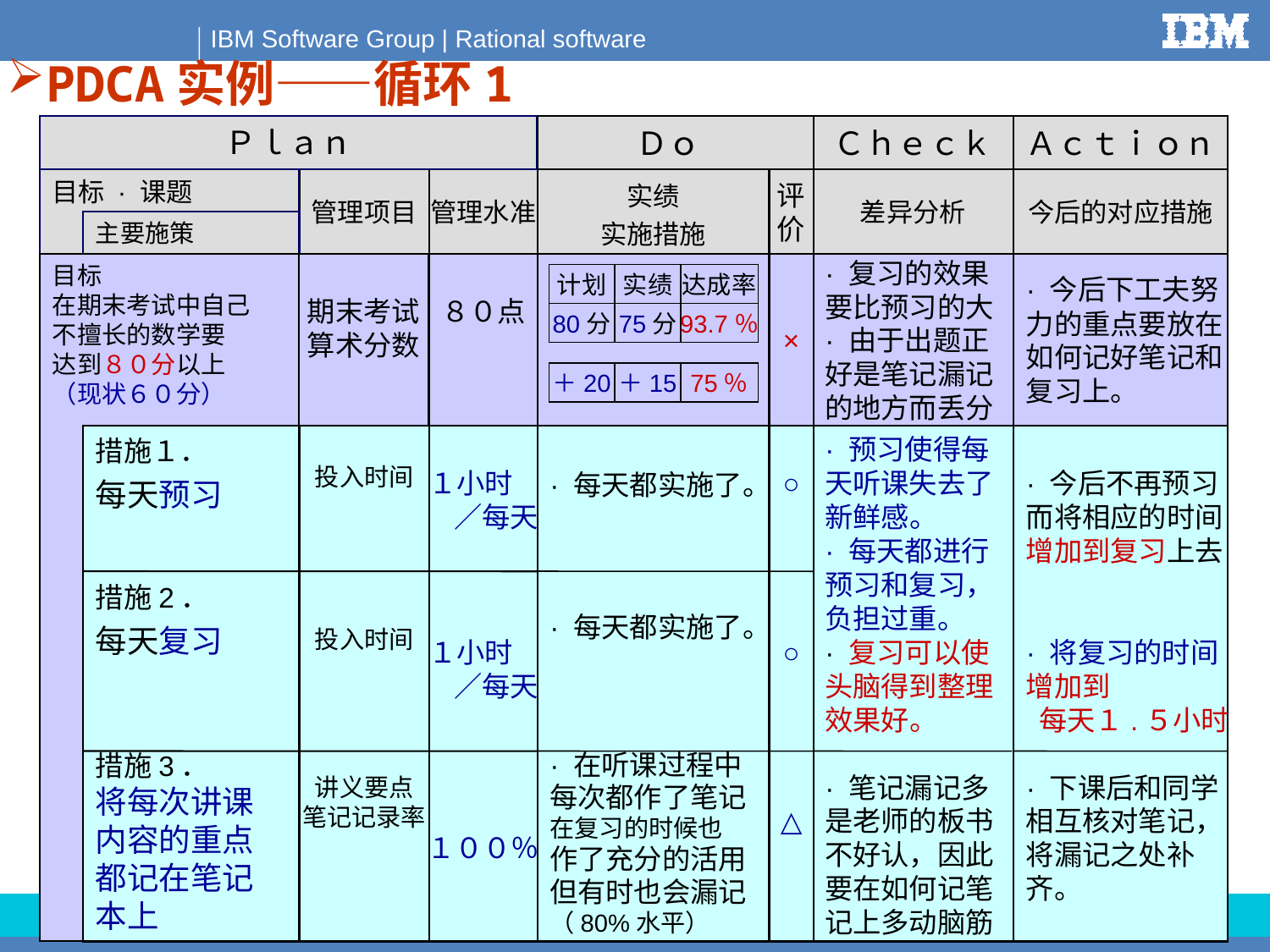

PDCA实例——循环1
Ｐｌａｎ
Ｄｏ
实绩
实施措施
评
价

×
计划
实绩
达成率
80分
75分
93.7％
＋20
＋15
75％

· 每天都实施了。

· 每天都实施了。

· 在听课过程中
每次都作了笔记
在复习的时候也
作了充分的活用
但有时也会漏记
（80%水平）

○

○

△

Ｃｈｅｃｋ
差异分析
· 复习的效果
要比预习的大
· 由于出题正
好是笔记漏记
的地方而丢分
· 预习使得每
天听课失去了
新鲜感。
· 每天都进行
预习和复习，
负担过重。
· 复习可以使
头脑得到整理
效果好。

· 笔记漏记多
是老师的板书
不好认，因此
要在如何记笔
记上多动脑筋

Ａｃｔｉｏｎ
今后的对应措施
· 今后下工夫努
力的重点要放在
如何记好笔记和
复习上。

· 今后不再预习
而将相应的时间
增加到复习上去

· 将复习的时间
增加到
 每天１.５小时

· 下课后和同学
相互核对笔记，
将漏记之处补
齐。

目标 · 课题
管理项目
管理水准
主要施策
目标
在期末考试中自己
不擅长的数学要
达到８０分以上
（现状６０分）

期末考试
算术分数

８０点
措施１．
每天预习

措施2．
每天复习

措施3．
将每次讲课
内容的重点
都记在笔记
本上

投入时间

投入时间

讲义要点
笔记记录率

１小时
   ／每天

１小时
   ／每天

１００％